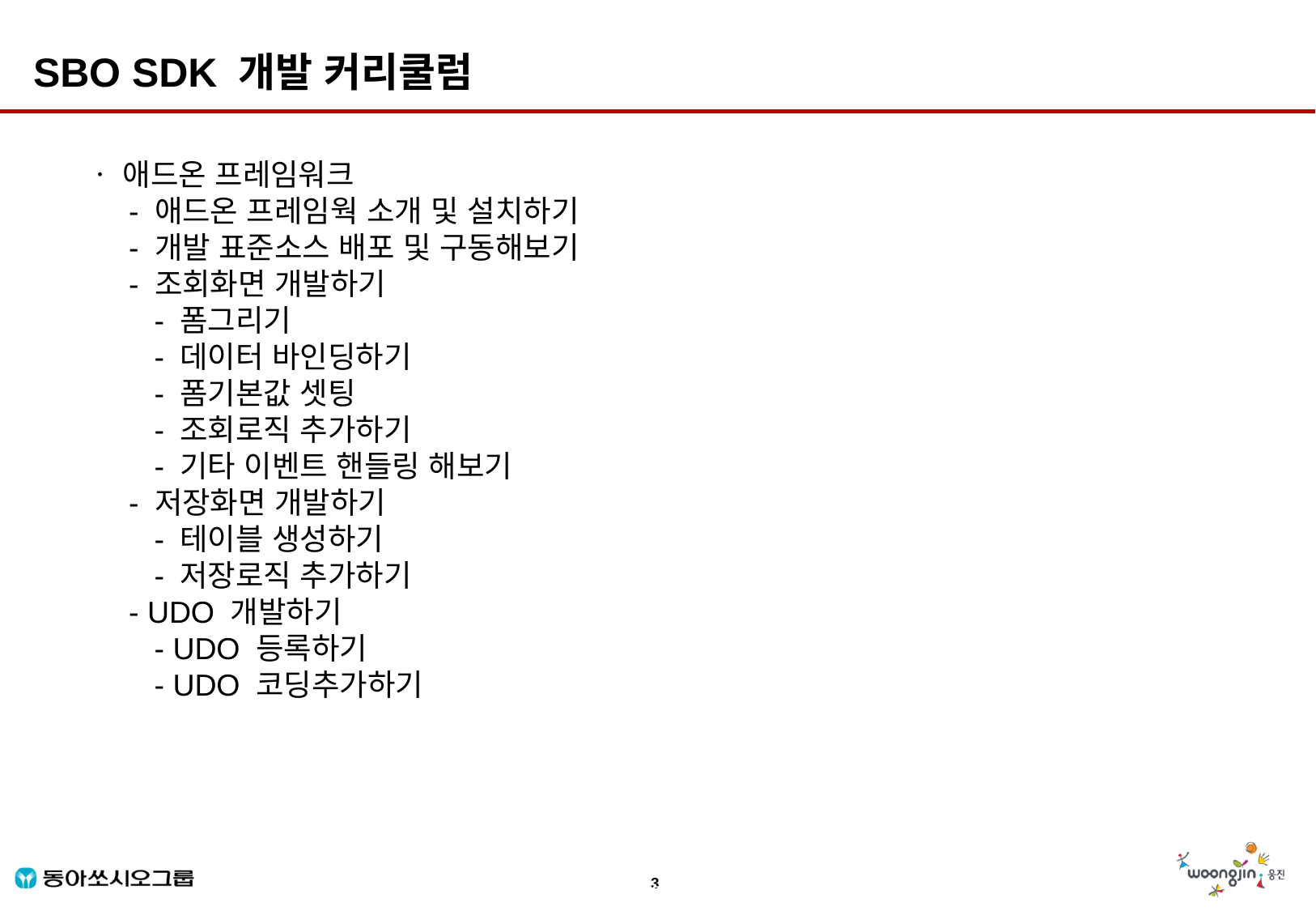

SBO SDK 개발 커리쿨럼
ㆍ 애드온 프레임워크
     - 애드온 프레임웍 소개 및 설치하기
     - 개발 표준소스 배포 및 구동해보기
     - 조회화면 개발하기
        - 폼그리기
        - 데이터 바인딩하기
        - 폼기본값 셋팅
        - 조회로직 추가하기
        - 기타 이벤트 핸들링 해보기
     - 저장화면 개발하기
        - 테이블 생성하기
        - 저장로직 추가하기
     - UDO 개발하기
        - UDO 등록하기
        - UDO 코딩추가하기